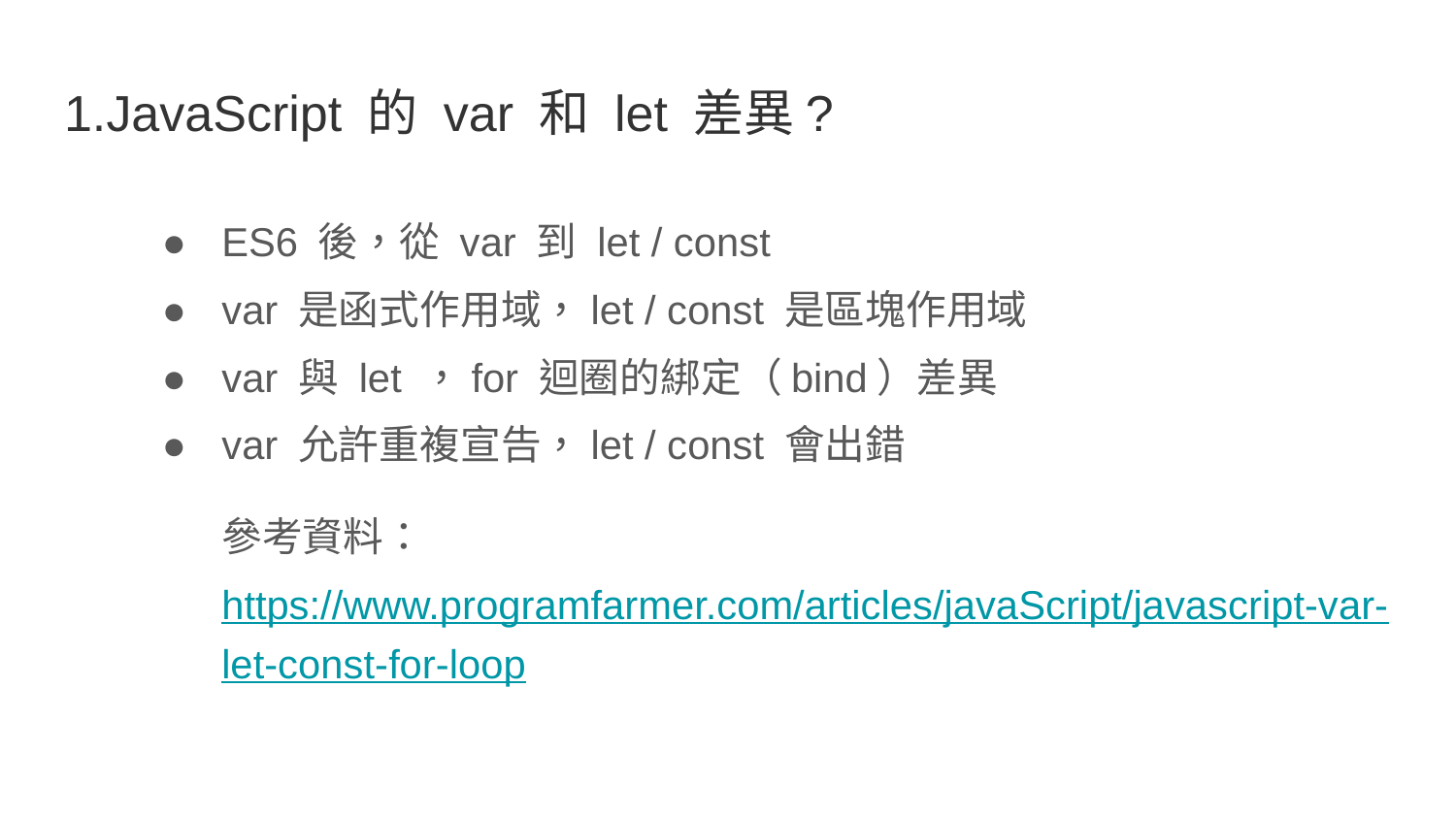

# 1.JavaScript 的 var 和 let 差異?
ES6 後，從 var 到 let / const
var 是函式作用域，let / const 是區塊作用域
var 與 let ，for 迴圈的綁定（bind）差異
var 允許重複宣告，let / const 會出錯
參考資料：https://www.programfarmer.com/articles/javaScript/javascript-var-let-const-for-loop